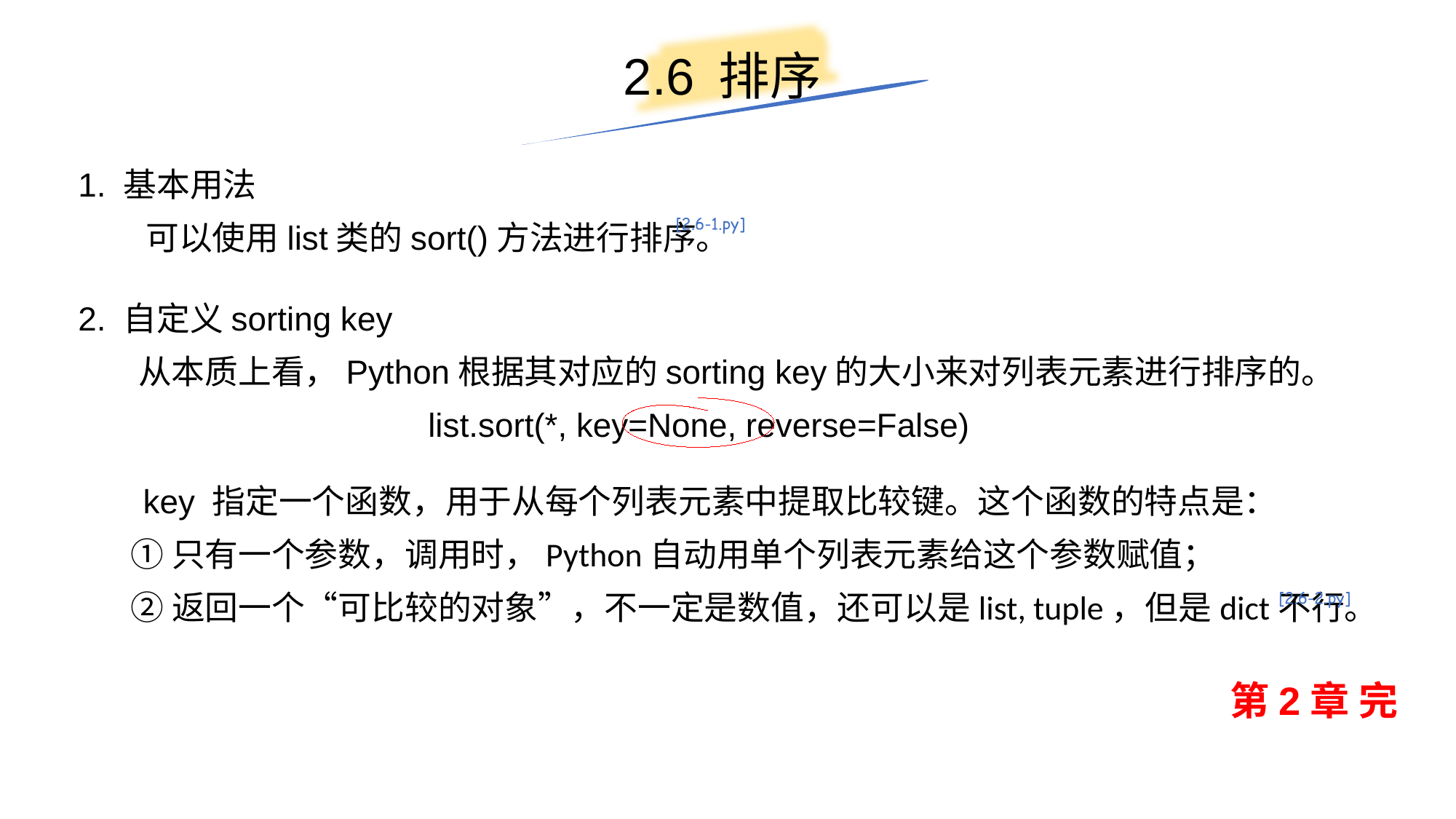

# 2.6 排序

1. 基本用法
        可以使用list类的sort()方法进行排序。
[2.6-1.py]
2. 自定义sorting key
       从本质上看，Python根据其对应的sorting key的大小来对列表元素进行排序的。
list.sort(*, key=None, reverse=False)

       key 指定一个函数，用于从每个列表元素中提取比较键。这个函数的特点是：
       ①只有一个参数，调用时，Python自动用单个列表元素给这个参数赋值；
       ②返回一个“可比较的对象”，不一定是数值，还可以是list, tuple，但是dict不行。
[2.6-2.py]
第2章 完